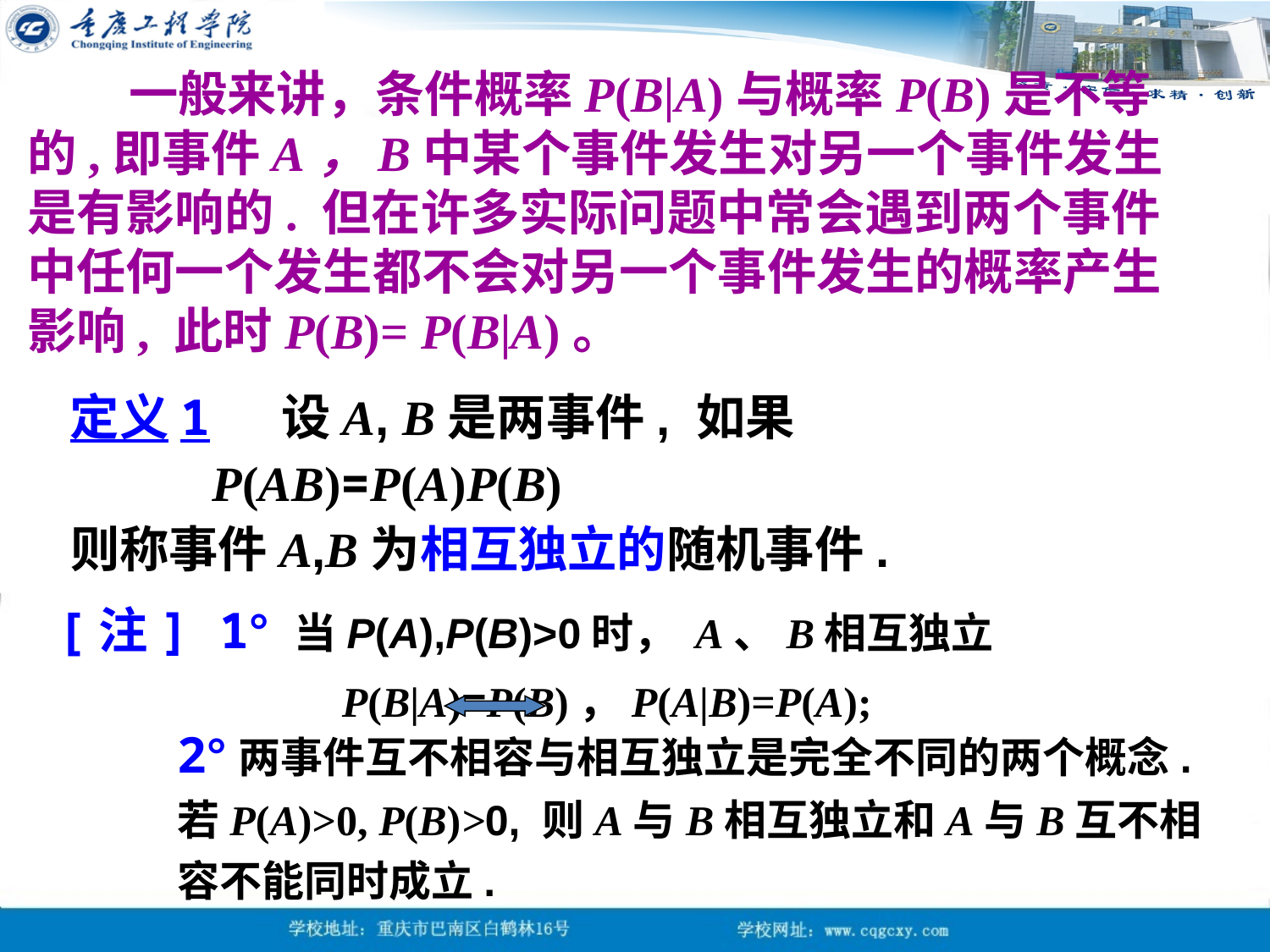

一般来讲，条件概率P(B|A)与概率P(B)是不等的,即事件A，B中某个事件发生对另一个事件发生是有影响的. 但在许多实际问题中常会遇到两个事件中任何一个发生都不会对另一个事件发生的概率产生影响, 此时P(B)= P(B|A)。
 定义1  设A, B是两事件, 如果
            P(AB)=P(A)P(B)
 则称事件A,B为相互独立的随机事件.
[注] 1° 当P(A),P(B)>0时， A、B相互独立
                        P(B|A)=P(B)，P(A|B)=P(A);

2°两事件互不相容与相互独立是完全不同的两个概念.若P(A)>0, P(B)>0, 则A与B相互独立和A与B互不相容不能同时成立.